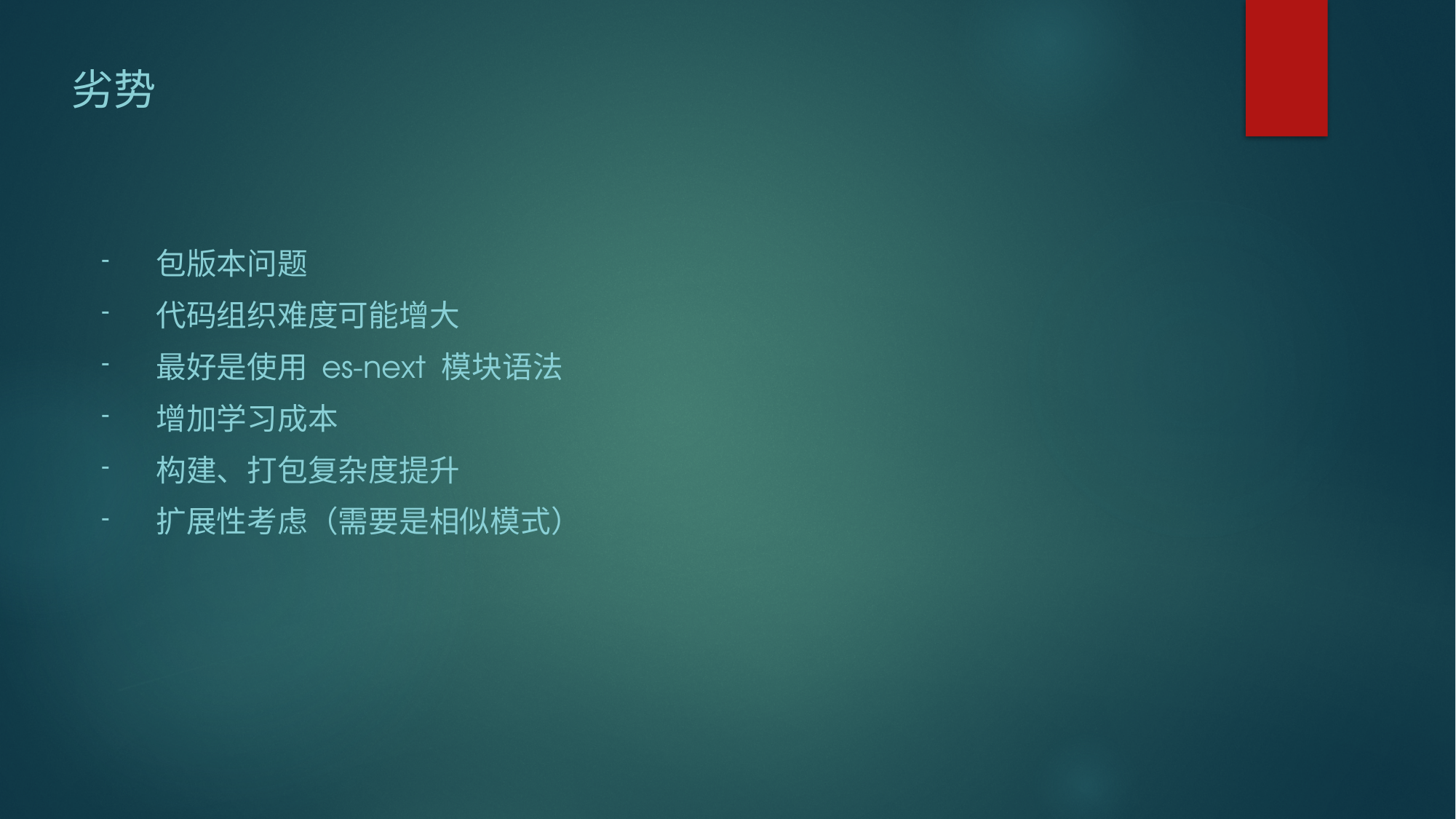

劣势
包版本问题
代码组织难度可能增大
最好是使用 es-next 模块语法
增加学习成本
构建、打包复杂度提升
扩展性考虑（需要是相似模式）